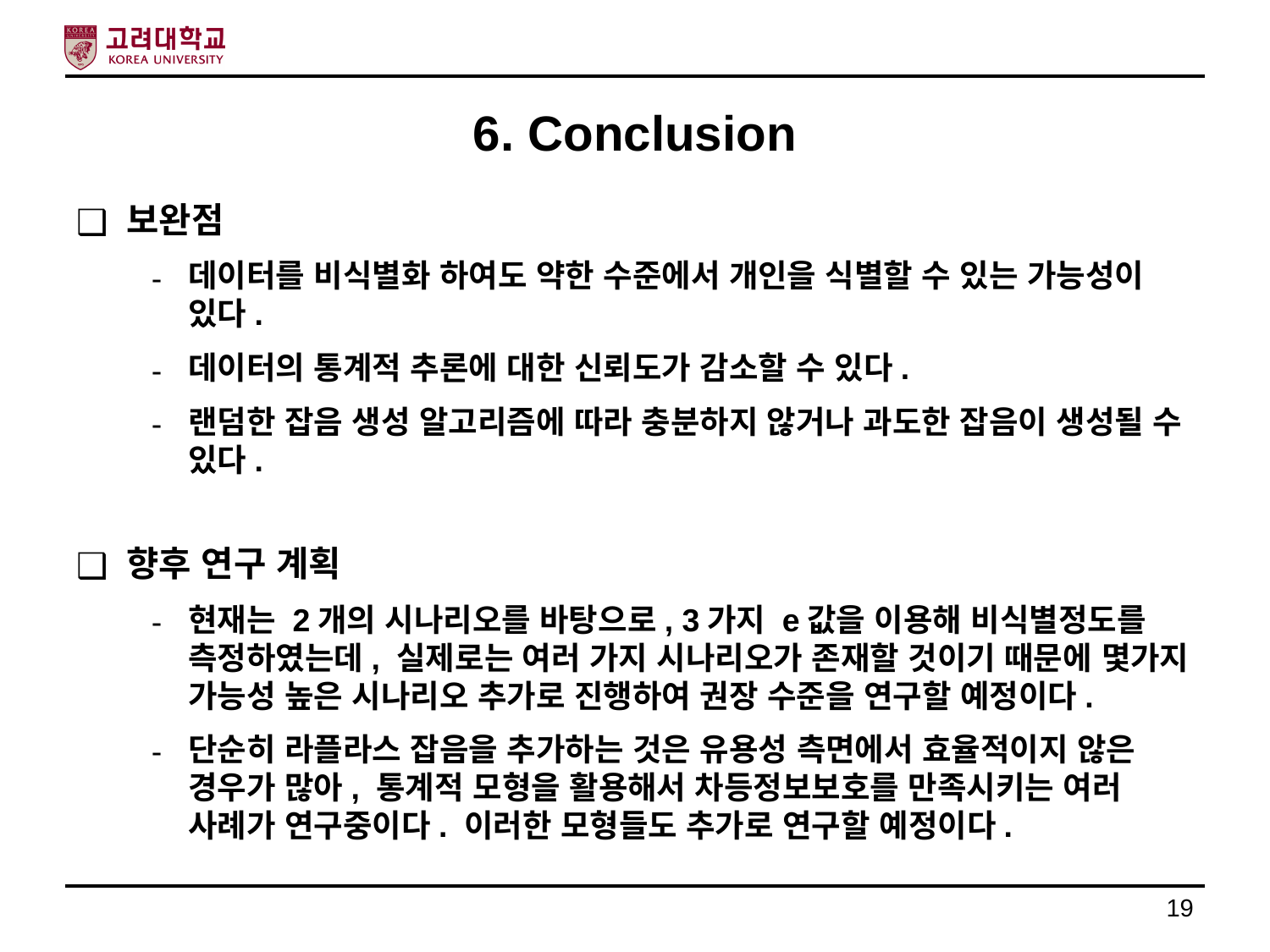

# 6. Conclusion
보완점
데이터를 비식별화 하여도 약한 수준에서 개인을 식별할 수 있는 가능성이 있다.
데이터의 통계적 추론에 대한 신뢰도가 감소할 수 있다.
랜덤한 잡음 생성 알고리즘에 따라 충분하지 않거나 과도한 잡음이 생성될 수 있다.

향후 연구 계획
현재는 2개의 시나리오를 바탕으로, 3가지 e값을 이용해 비식별정도를 측정하였는데, 실제로는 여러 가지 시나리오가 존재할 것이기 때문에 몇가지 가능성 높은 시나리오 추가로 진행하여 권장 수준을 연구할 예정이다.
단순히 라플라스 잡음을 추가하는 것은 유용성 측면에서 효율적이지 않은 경우가 많아, 통계적 모형을 활용해서 차등정보보호를 만족시키는 여러 사례가 연구중이다. 이러한 모형들도 추가로 연구할 예정이다.
19